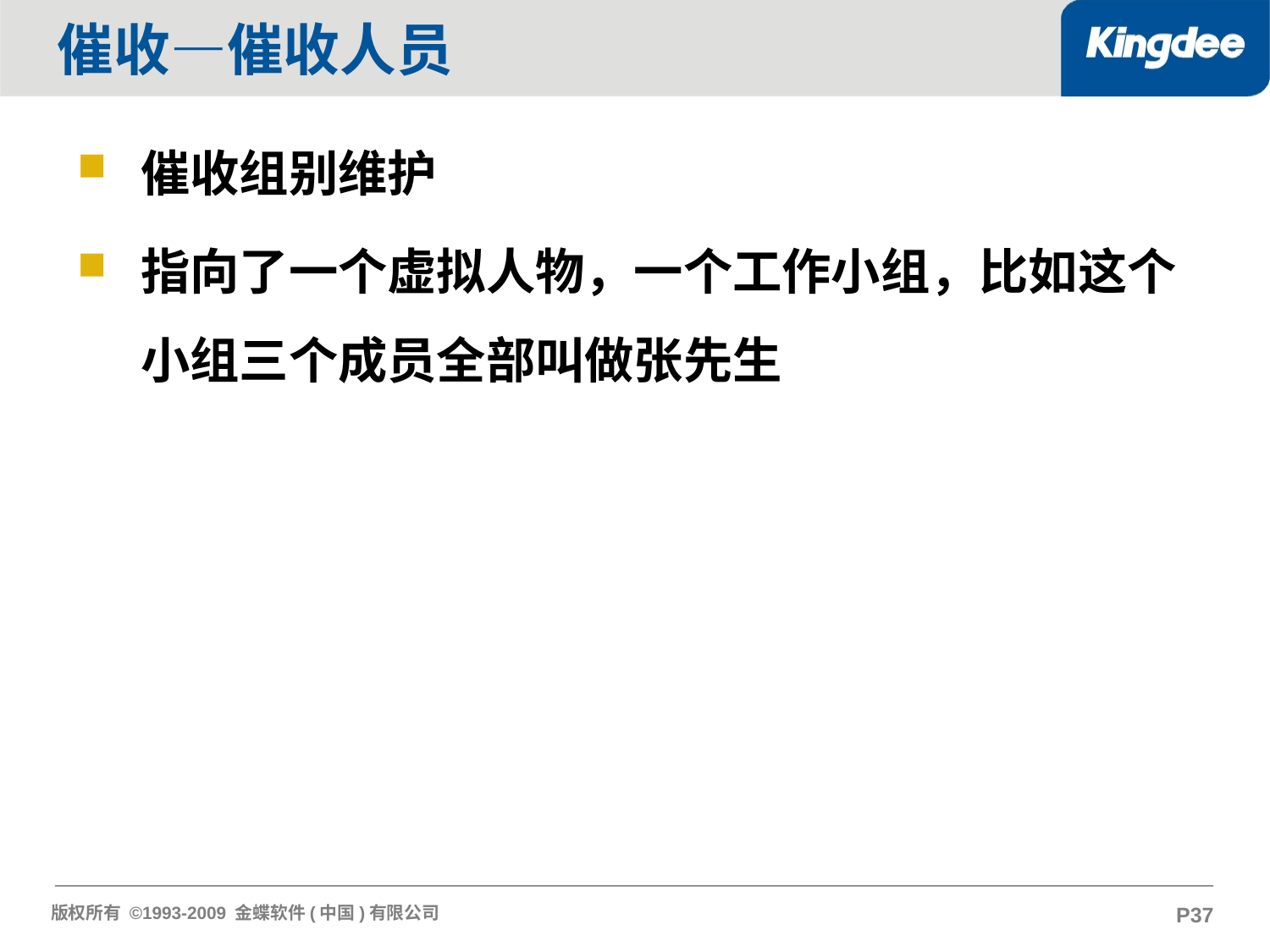

催收—催收人员
催收组别维护
指向了一个虚拟人物，一个工作小组，比如这个小组三个成员全部叫做张先生